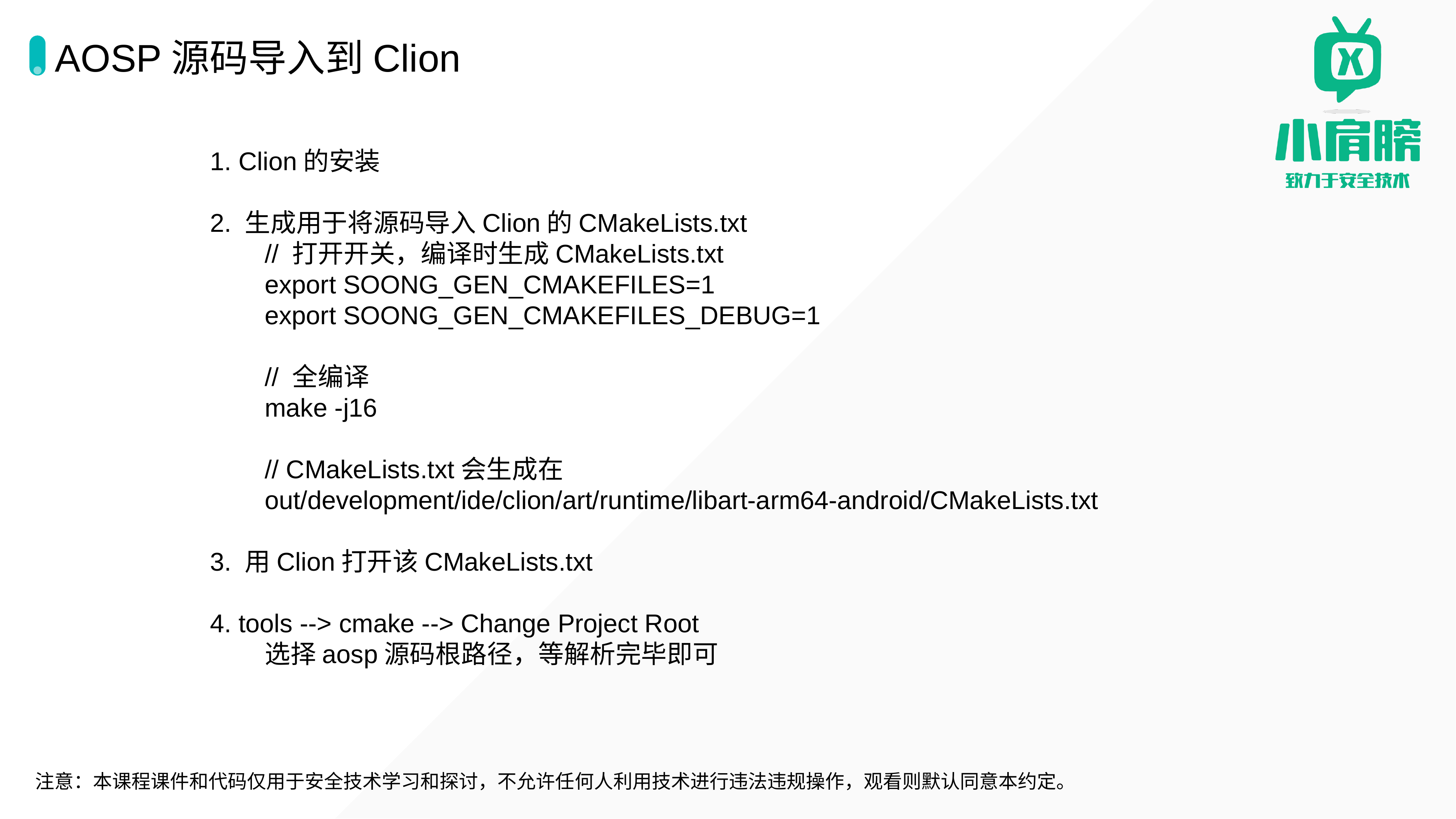

# AOSP源码导入到Clion
1. Clion的安装

2. 生成用于将源码导入Clion的CMakeLists.txt
// 打开开关，编译时生成CMakeLists.txt
export SOONG_GEN_CMAKEFILES=1
export SOONG_GEN_CMAKEFILES_DEBUG=1

// 全编译
make -j16

// CMakeLists.txt会生成在
out/development/ide/clion/art/runtime/libart-arm64-android/CMakeLists.txt

3. 用Clion打开该CMakeLists.txt

4. tools --> cmake --> Change Project Root
选择aosp源码根路径，等解析完毕即可